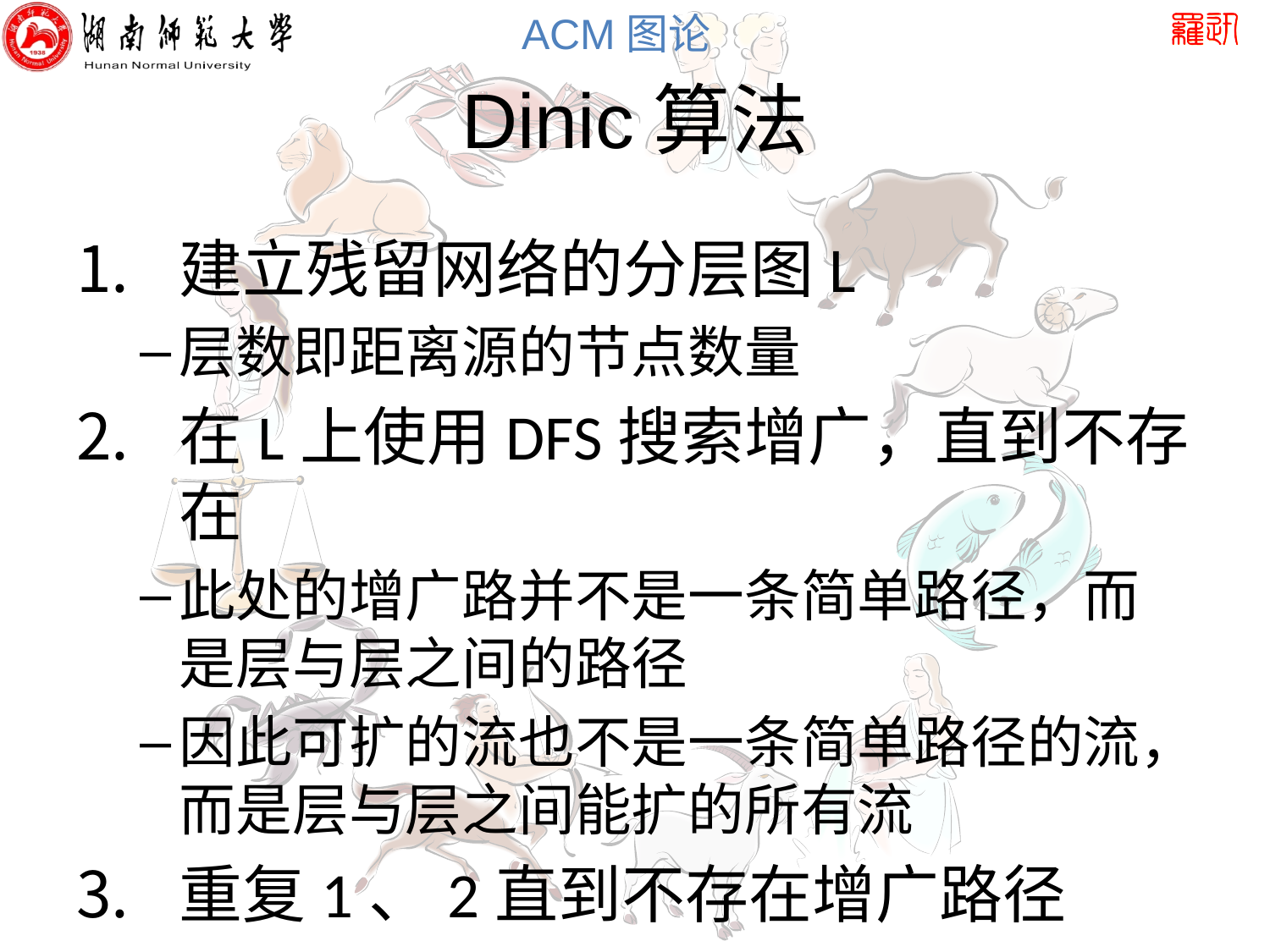

# Dinic算法
建立残留网络的分层图L
层数即距离源的节点数量
在L上使用DFS搜索增广，直到不存在
此处的增广路并不是一条简单路径，而是层与层之间的路径
因此可扩的流也不是一条简单路径的流，而是层与层之间能扩的所有流
重复1、2直到不存在增广路径